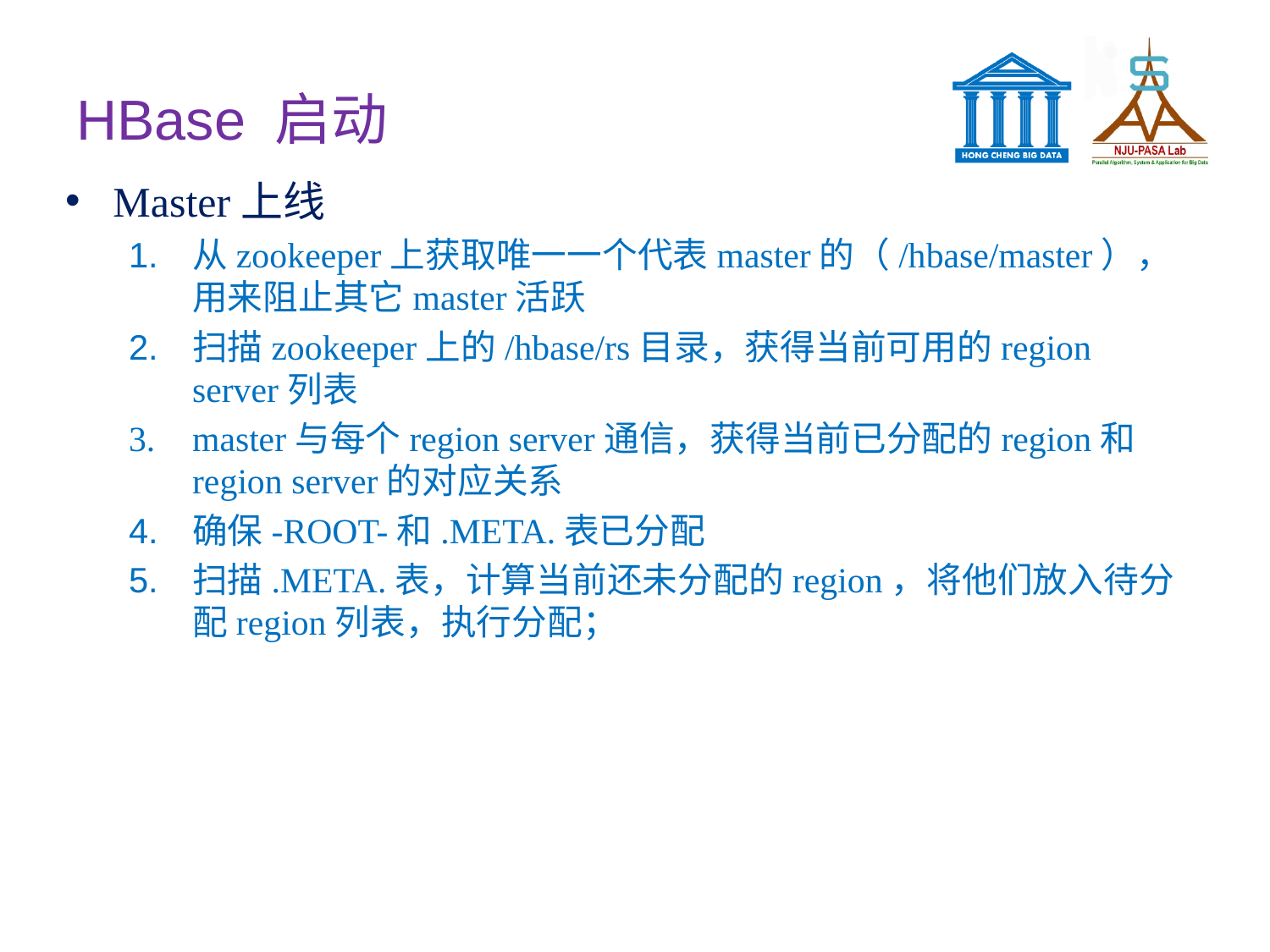

# HBase 启动
Master上线
从zookeeper上获取唯一一个代表master的（/hbase/master）， 用来阻止其它master活跃
扫描zookeeper上的/hbase/rs目录，获得当前可用的region server列表
master与每个region server通信，获得当前已分配的region和region server的对应关系
确保-ROOT-和.META.表已分配
扫描.META.表，计算当前还未分配的region，将他们放入待分配region列表，执行分配；